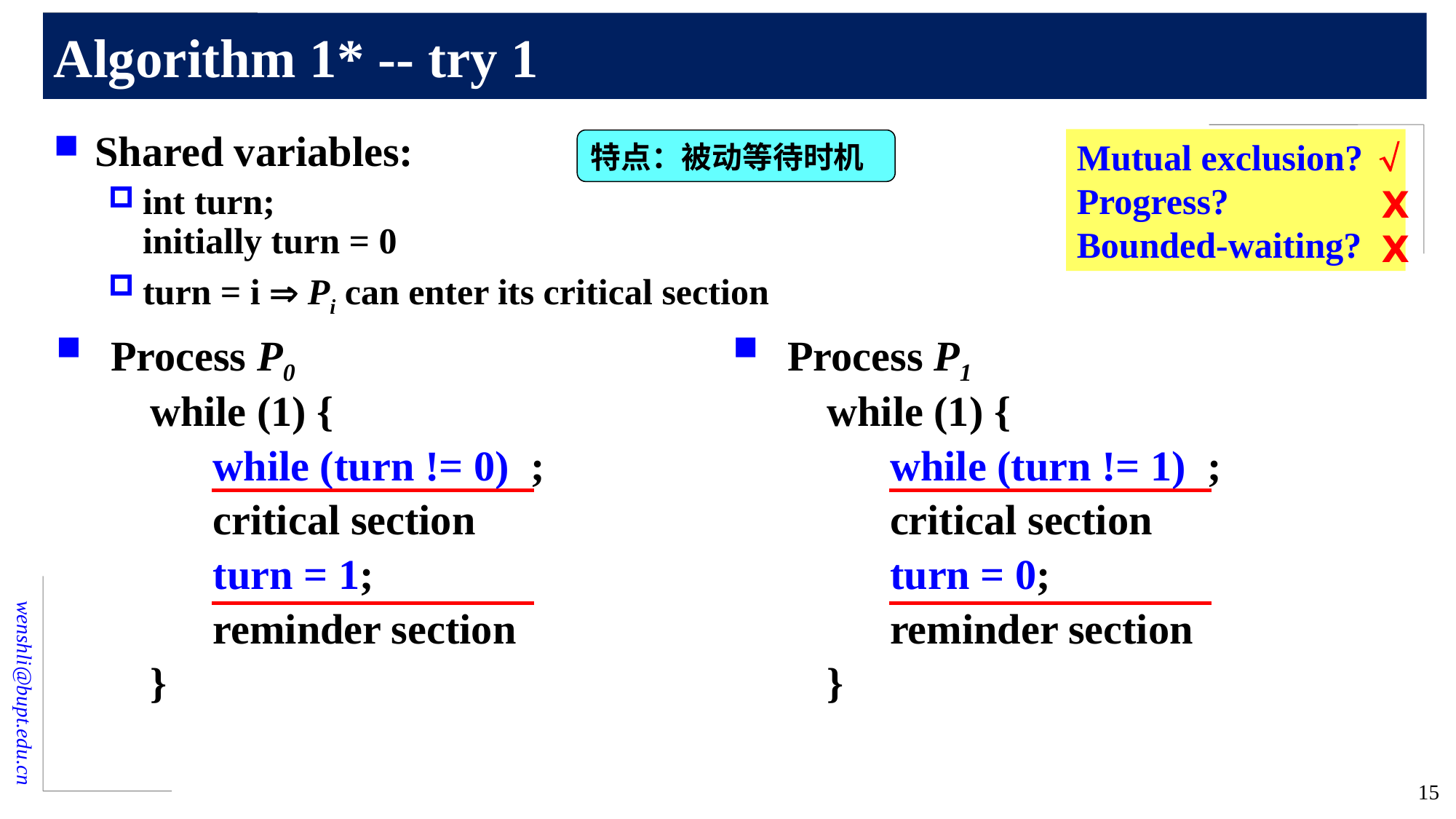

# Algorithm 1* -- try 1
Shared variables:
int turn;
initially turn = 0
turn = i ⇒ Pi can enter its critical section
√
Mutual exclusion?
Progress?
Bounded-waiting?
特点：被动等待时机
X
X
Process P0
	     while (1) {
	           while (turn != 0)  ;
	           critical section
	           turn = 1;
	           reminder section
	     }
Process P1
	     while (1) {
	           while (turn != 1)  ;
	           critical section
	           turn = 0;
	           reminder section
	     }
15